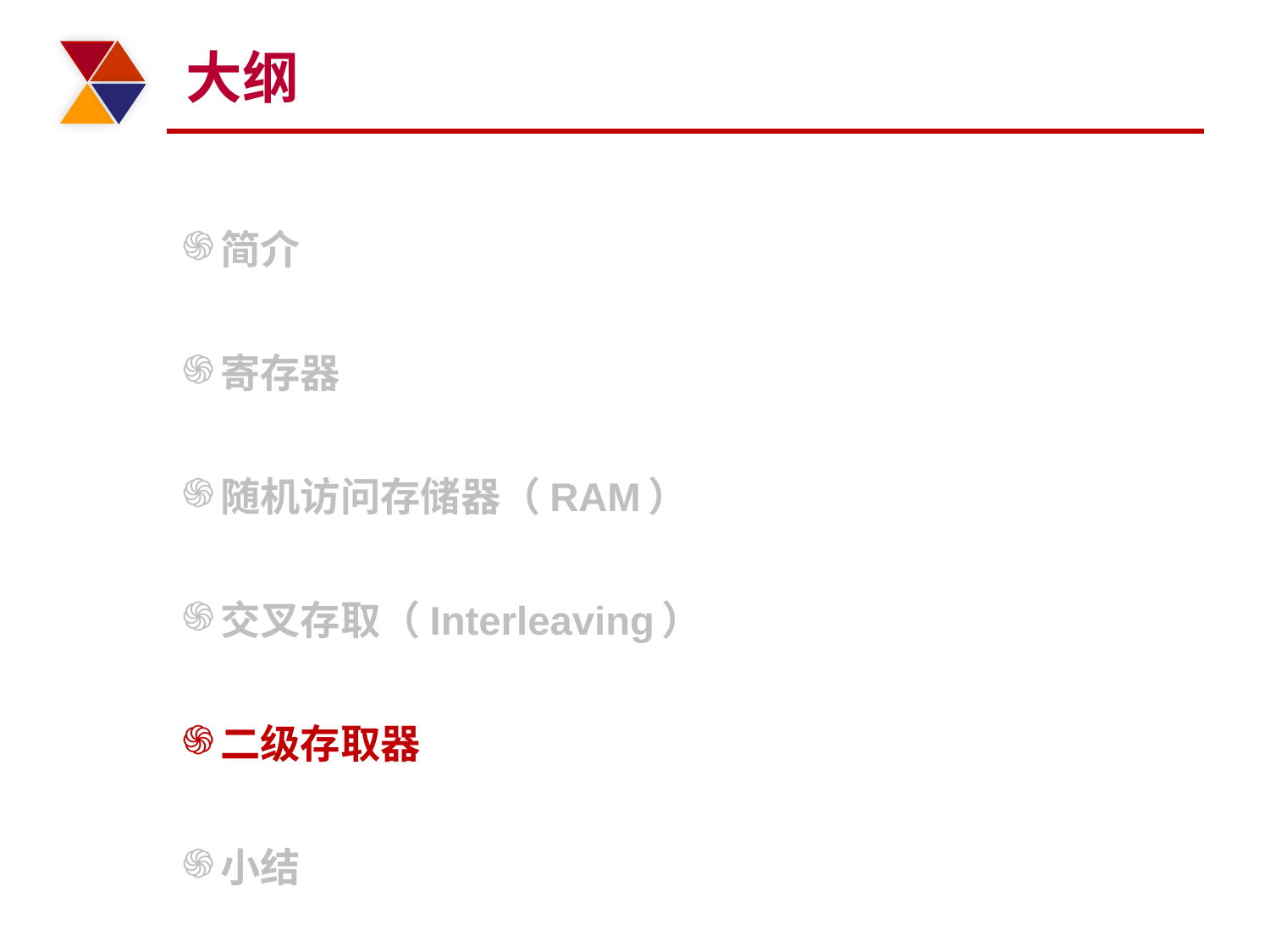

# 大纲
简介
寄存器
随机访问存储器（RAM）
交叉存取（Interleaving）
二级存取器
小结